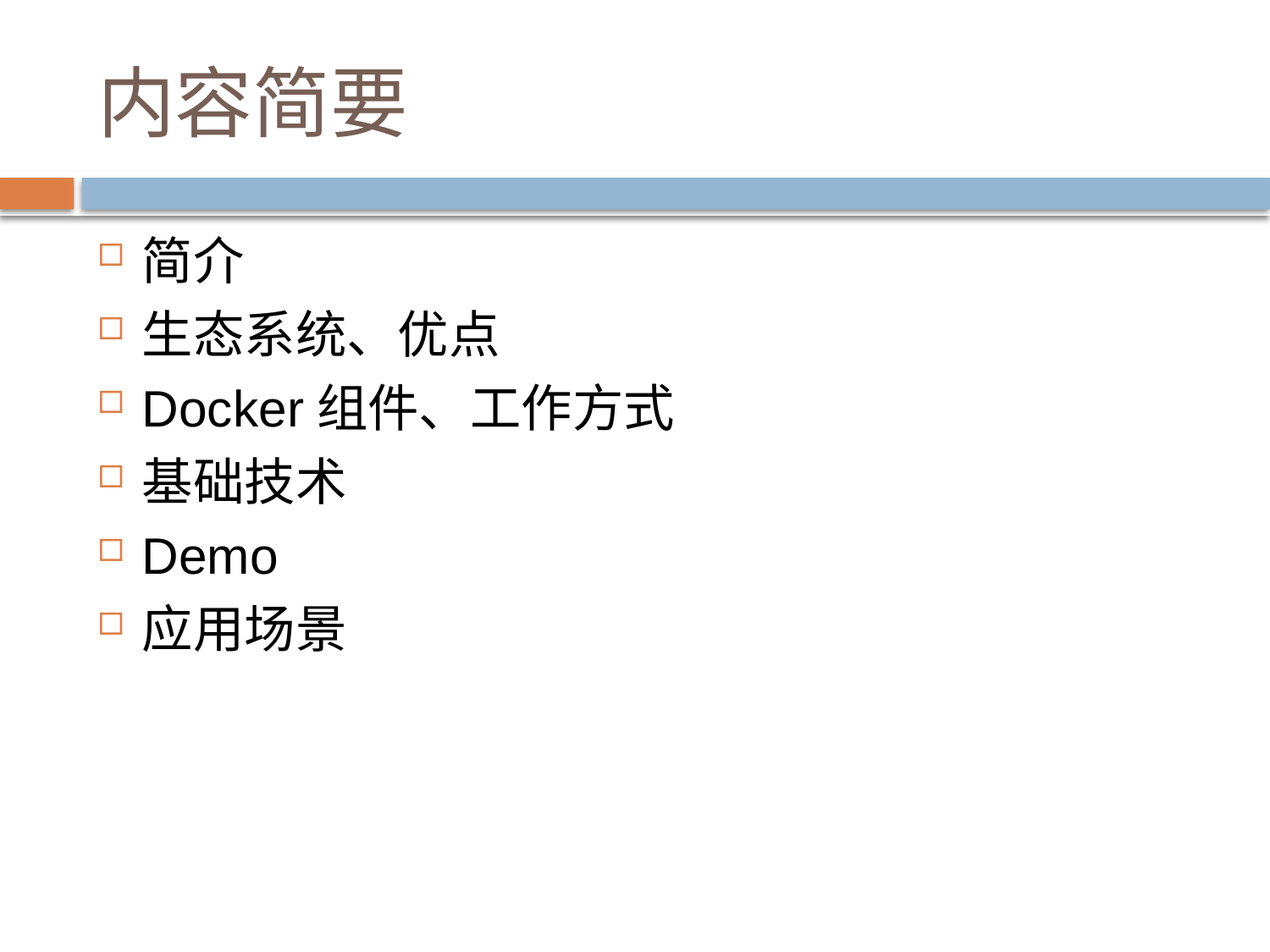

# 内容简要
简介
生态系统、优点
Docker组件、工作方式
基础技术
Demo
应用场景